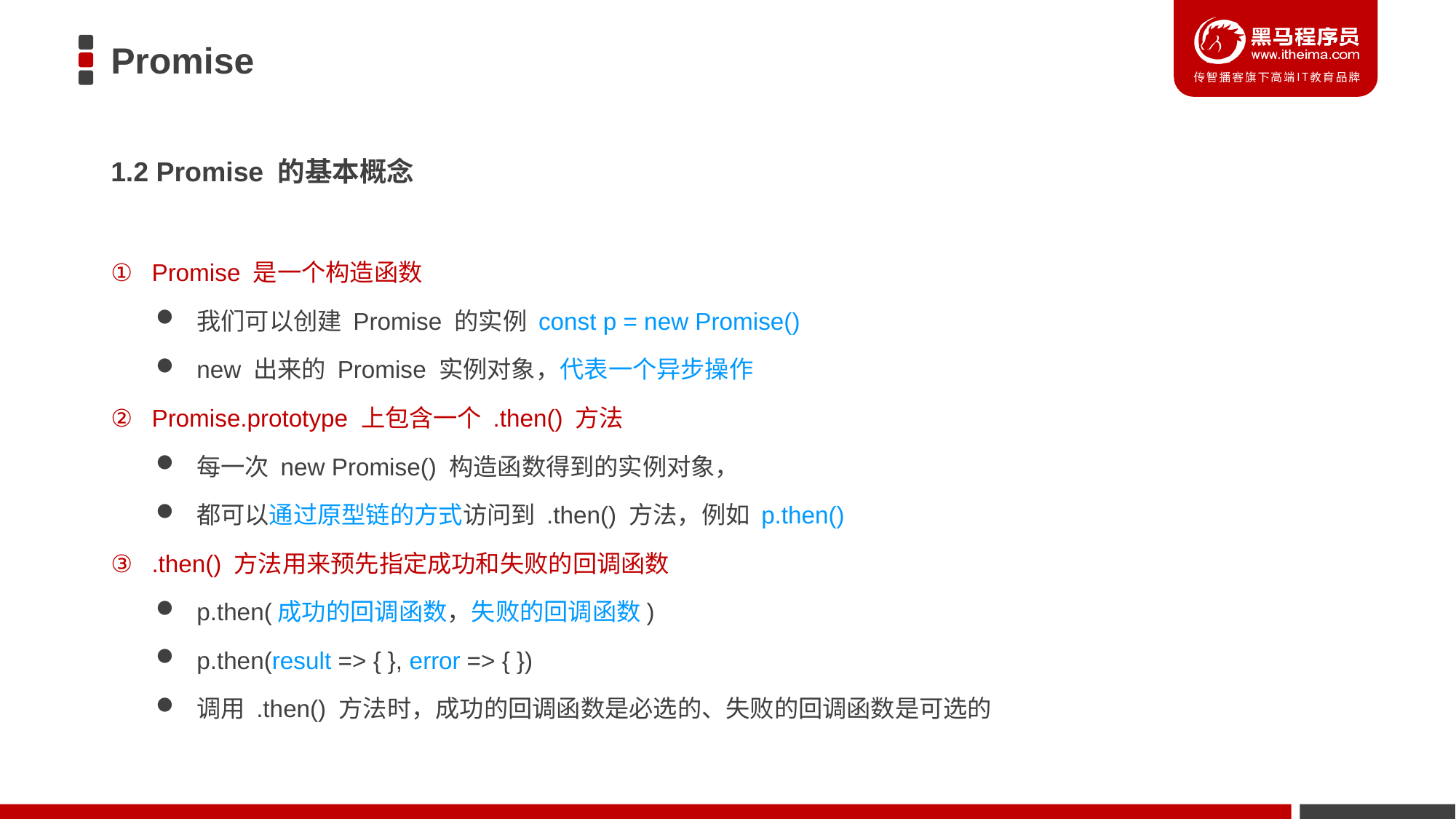

# Promise
1.2 Promise 的基本概念
Promise 是一个构造函数
我们可以创建 Promise 的实例 const p = new Promise()
new 出来的 Promise 实例对象，代表一个异步操作
Promise.prototype 上包含一个 .then() 方法
每一次 new Promise() 构造函数得到的实例对象，
都可以通过原型链的方式访问到 .then() 方法，例如 p.then()
.then() 方法用来预先指定成功和失败的回调函数
p.then(成功的回调函数，失败的回调函数)
p.then(result => { }, error => { })
调用 .then() 方法时，成功的回调函数是必选的、失败的回调函数是可选的